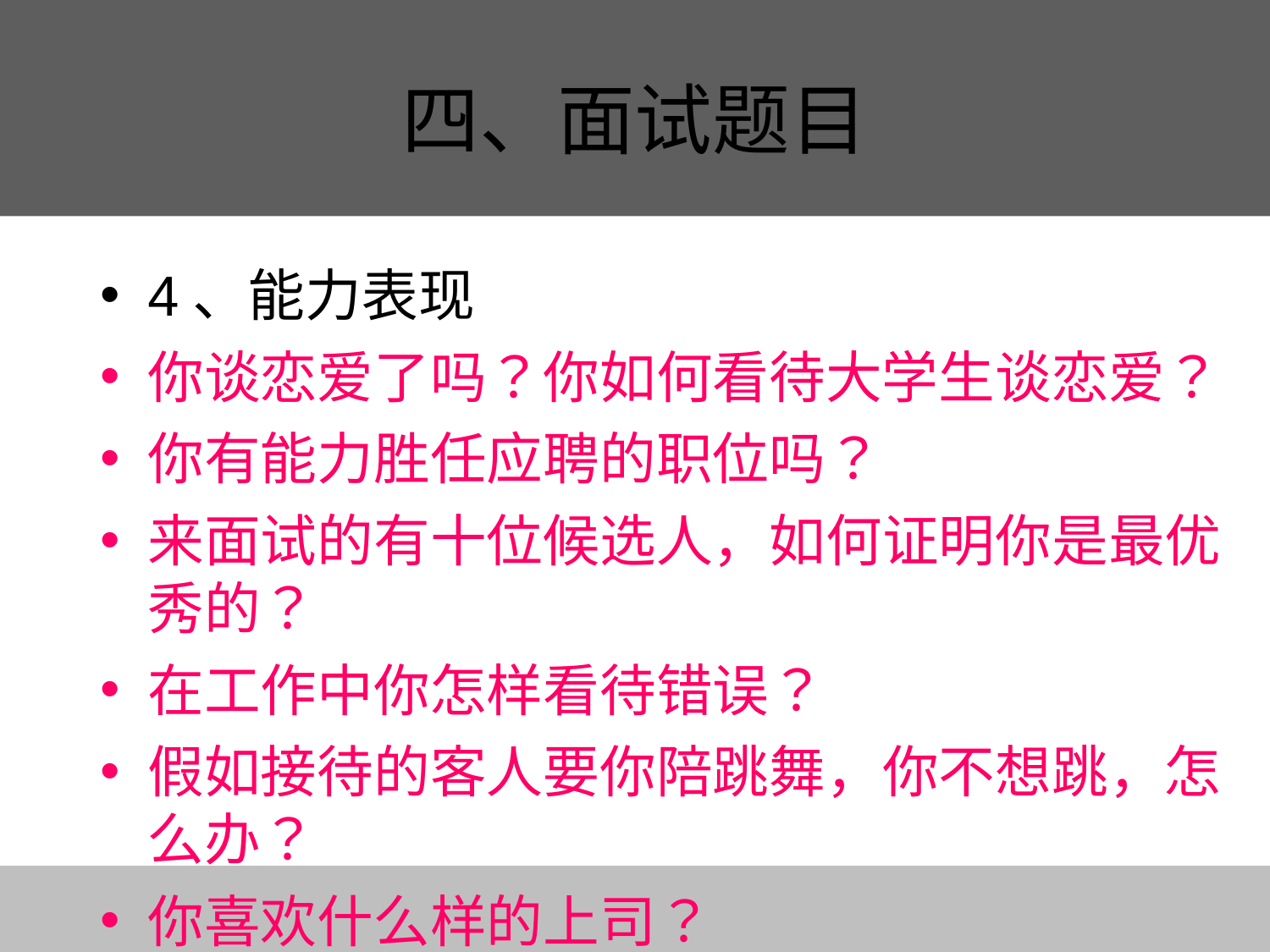

# 四、面试题目
4、能力表现
你谈恋爱了吗？你如何看待大学生谈恋爱？
你有能力胜任应聘的职位吗？
来面试的有十位候选人，如何证明你是最优秀的？
在工作中你怎样看待错误？
假如接待的客人要你陪跳舞，你不想跳，怎么办？
你喜欢什么样的上司？
有时需要做些倒茶端水的杂务，你反对吗？
你认为对员工的管理严厉好，还是放松的好？
你 的计算机能力如何？
你的实践动手能力怎么样呢？